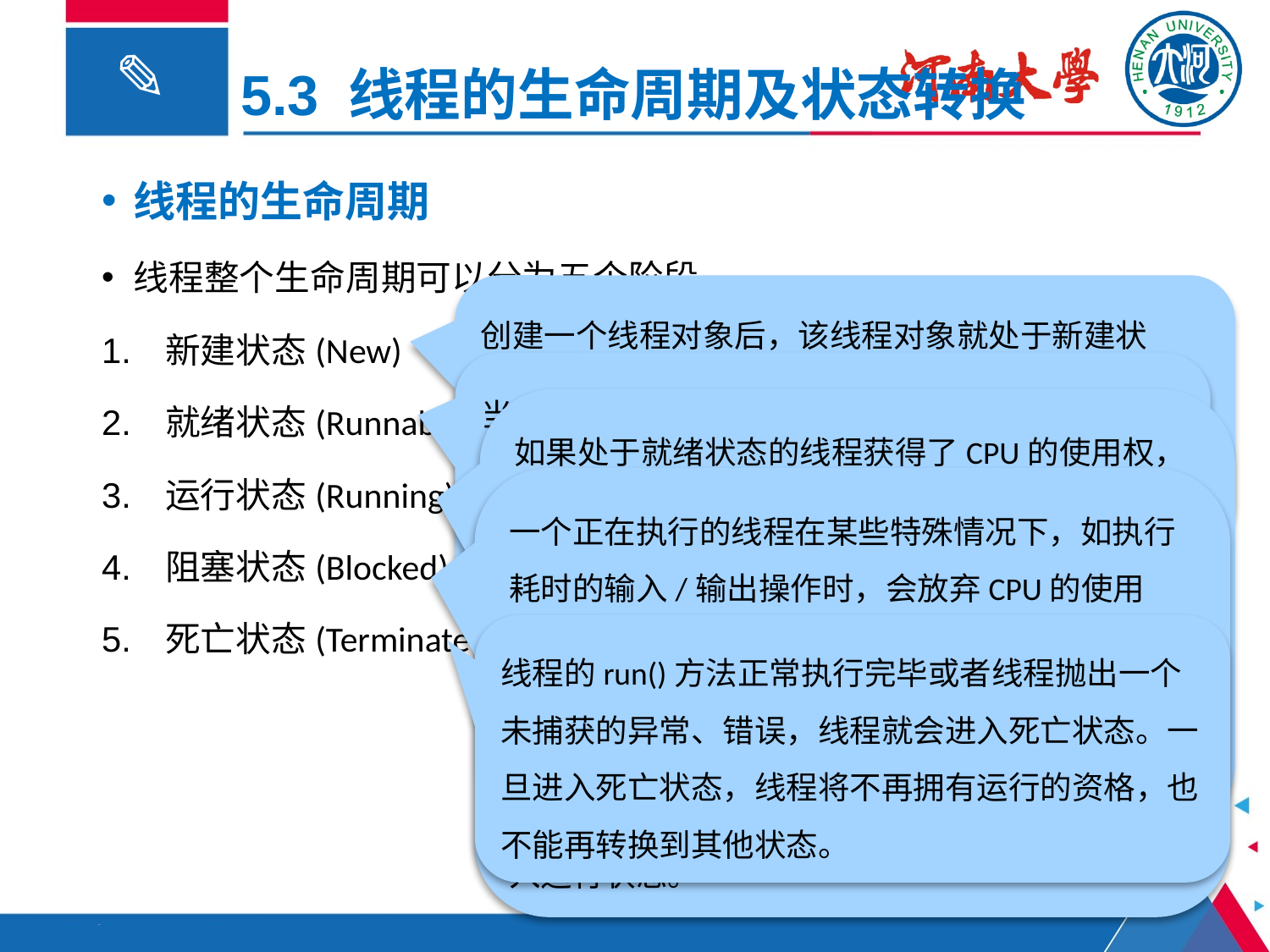

5.3 线程的生命周期及状态转换
线程的生命周期
线程整个生命周期可以分为五个阶段
新建状态(New)
就绪状态(Runnable)
运行状态(Running)
阻塞状态(Blocked)
死亡状态(Terminated)
创建一个线程对象后，该线程对象就处于新建状态，此时它不能运行，和其他Java对象一样，仅仅由Java虚拟机为其分配内存，没有表现出任何线程的动态特征。
当线程对象调用了start()方法后，该线程就进入就绪状态，处于就绪状态的线程位于可运行池中，此时它只是具备了运行的条件，能否获得CPU的使用权开始，还需要等待系统的调度。
如果处于就绪状态的线程获得了CPU的使用权，开始执行run()方法中的线程执行体，则该线程处于运行状态。当一个线程启动后，它不可能一直处于运行状态，当使用完系统分配的时间后，系统就会剥夺该线程占用的CPU资源，让其他线程获得执行的机会，需要注意的是，只有处于就绪状态的线程才可能转换到运行状态。
一个正在执行的线程在某些特殊情况下，如执行耗时的输入/输出操作时，会放弃CPU的使用权，进入阻塞状态，线程进入阻塞状态后，就不能进入排队队列，只有当引起阻塞的原因被消除时，线程才可以转入就绪状态。需要注意的是，线程从阻塞状态只能进入就绪状态，不能直接进入运行状态。
线程的run()方法正常执行完毕或者线程抛出一个未捕获的异常、错误，线程就会进入死亡状态。一旦进入死亡状态，线程将不再拥有运行的资格，也不能再转换到其他状态。